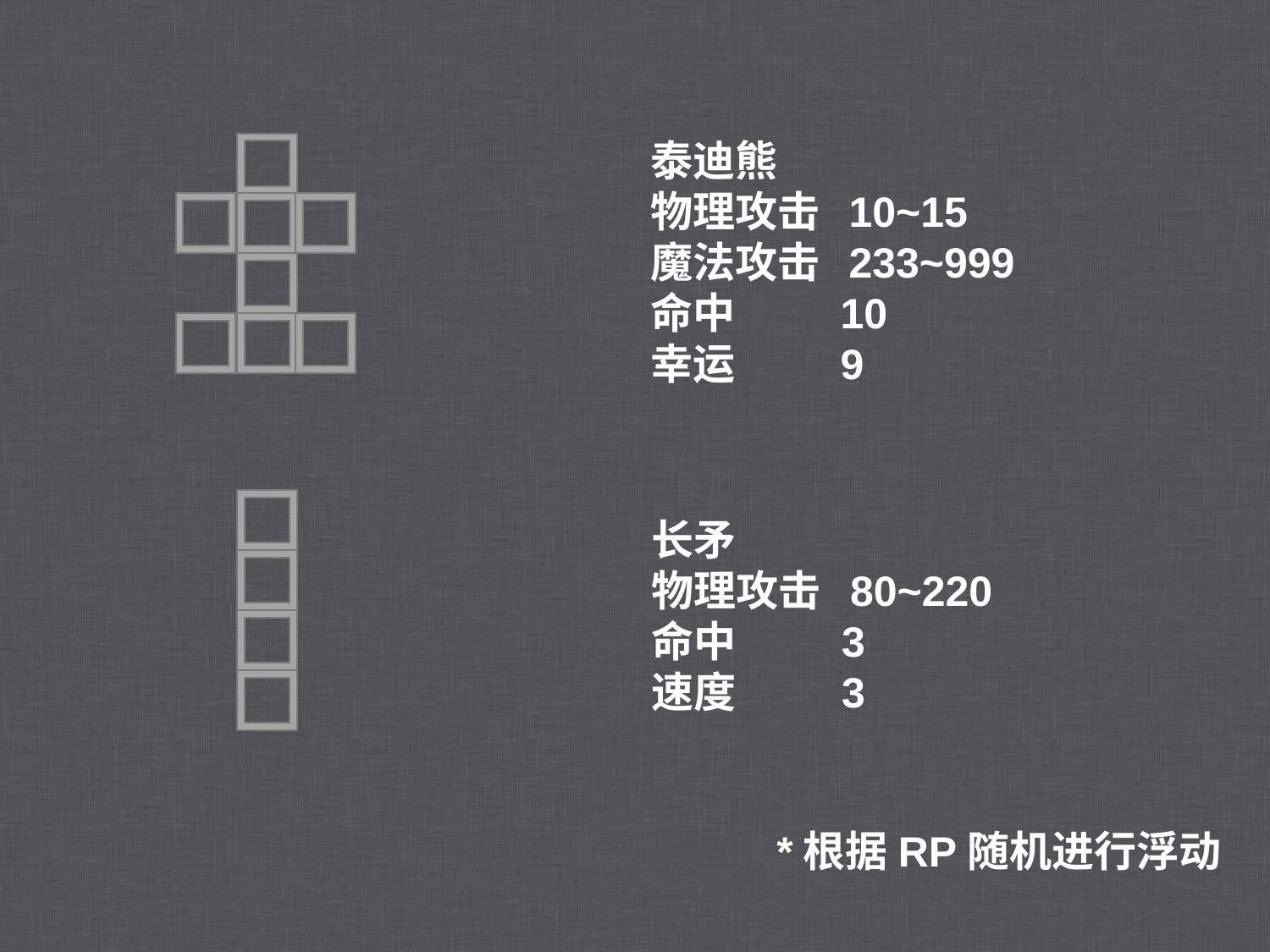

泰迪熊
物理攻击  10~15
魔法攻击  233~999
命中          10
幸运          9

长矛
物理攻击  80~220
命中          3
速度          3

*根据RP随机进行浮动